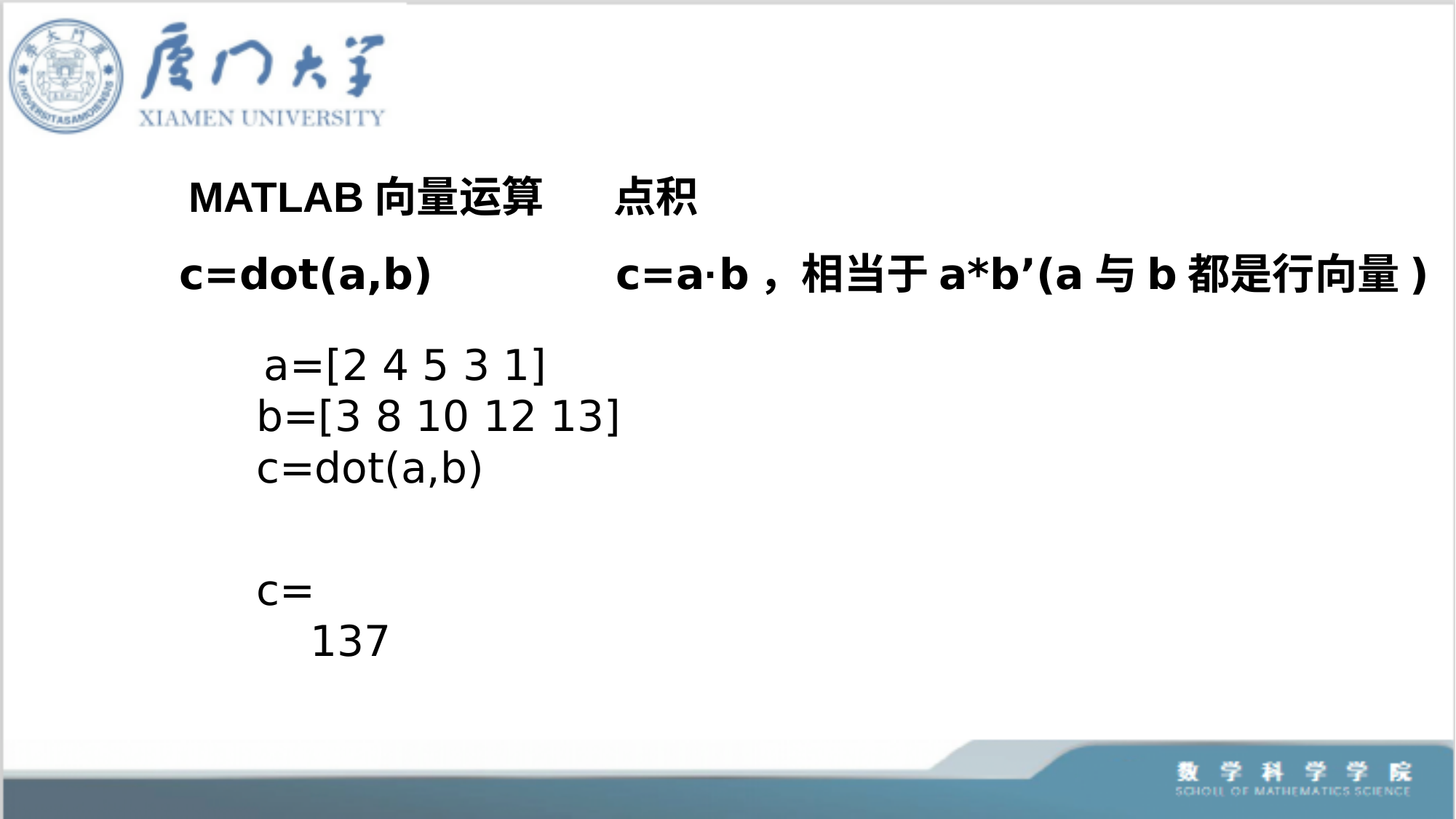

MATLAB向量运算	点积
c=dot(a,b)		c=a·b，相当于a*b’(a与b都是行向量)
a=[2 4 5 3 1]
b=[3 8 10 12 13]
c=dot(a,b)

c=
    137